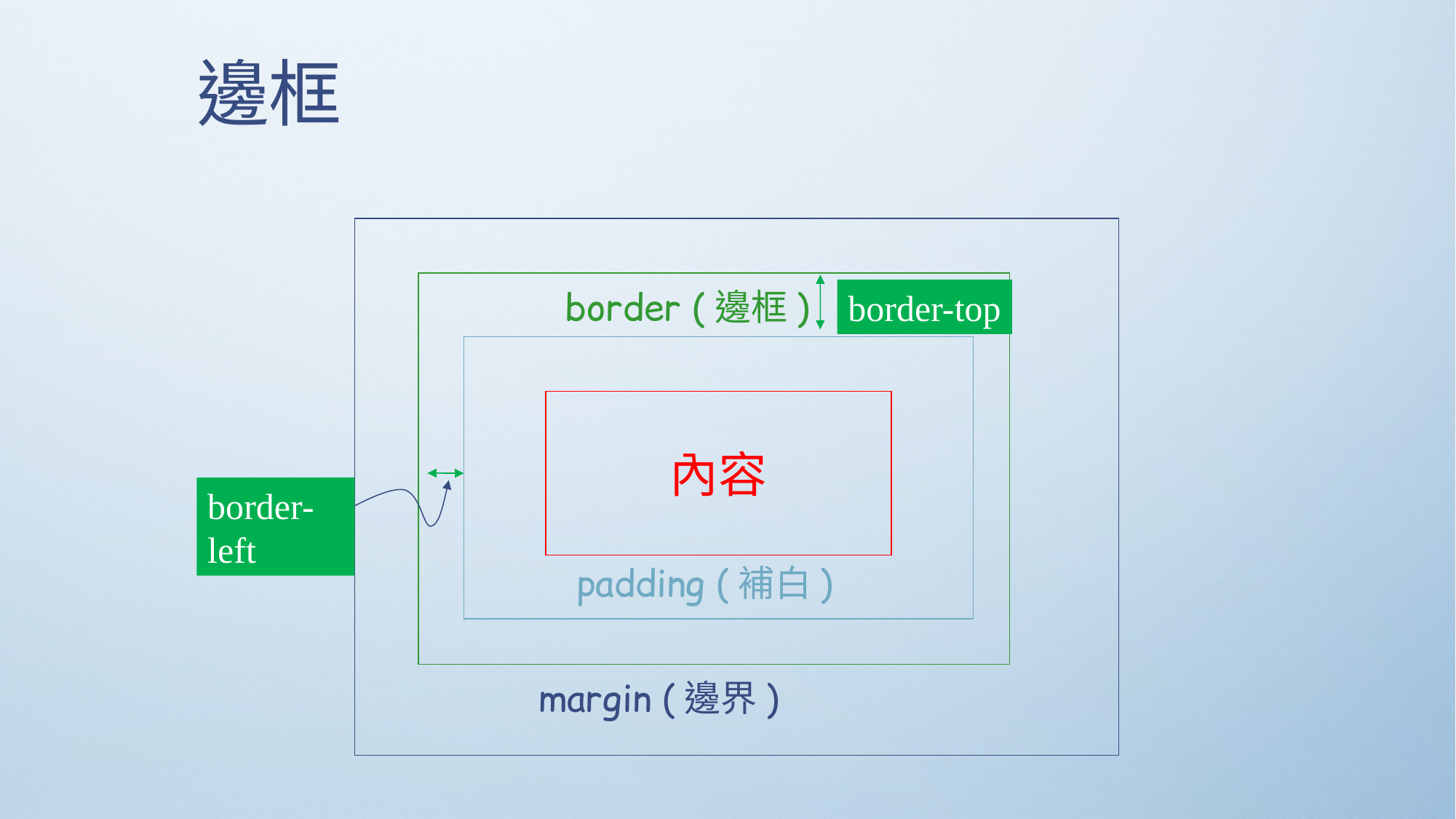

邊框

margin (邊界)

border (邊框)

padding (補白)
內容

border-top

border-left